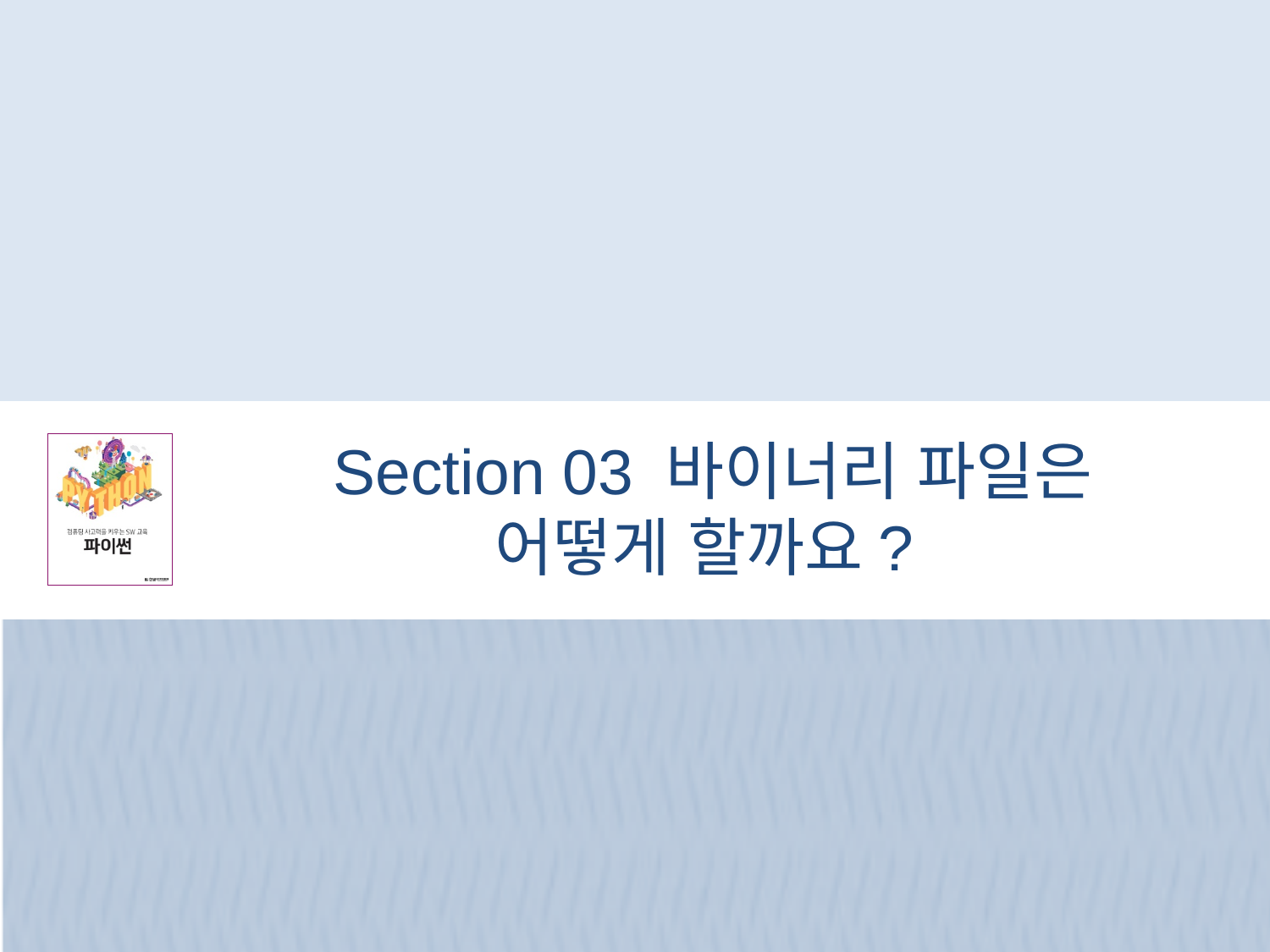

# Section 03 바이너리 파일은 어떻게 할까요?